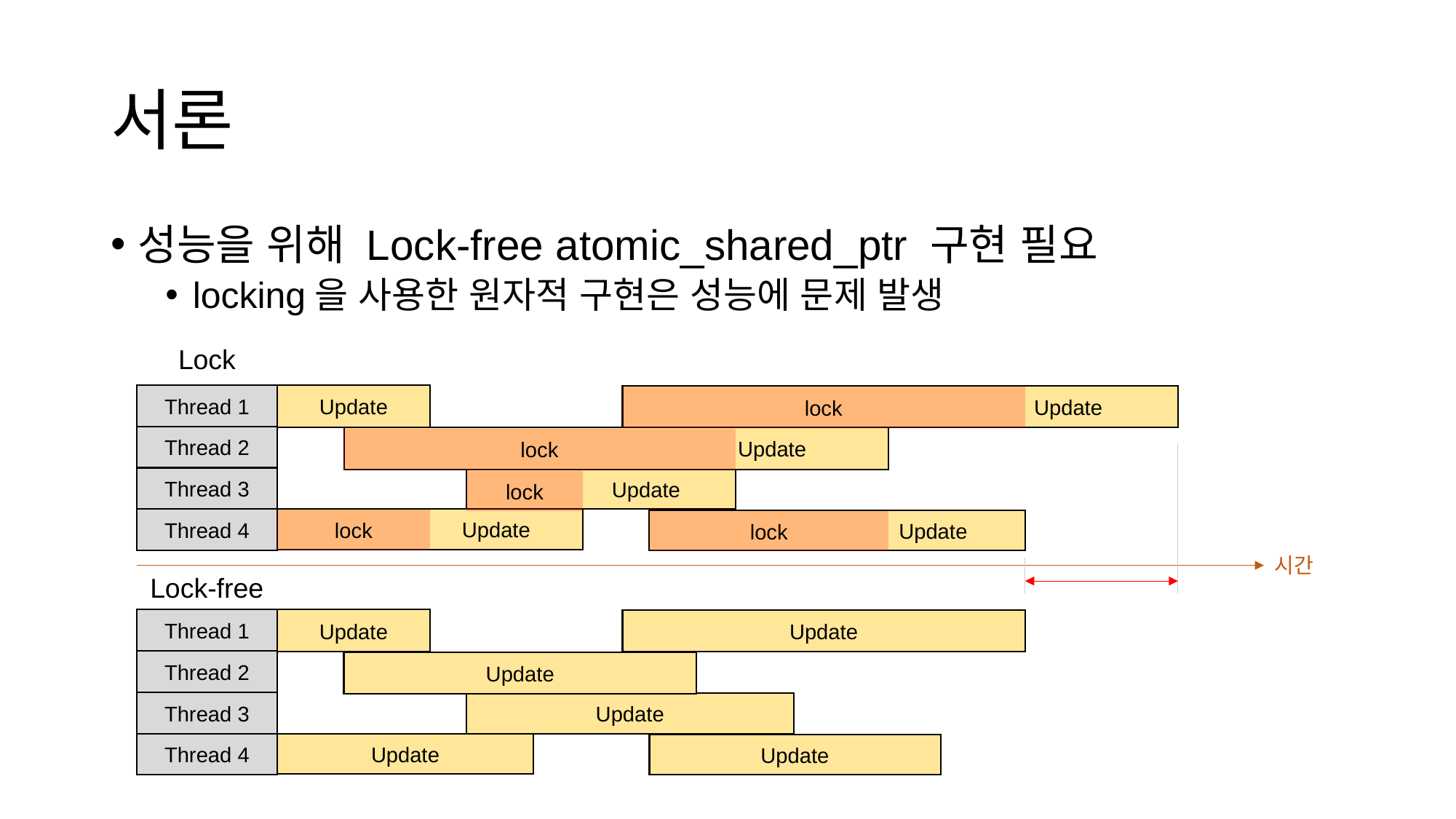

# 서론
성능을 위해 Lock-free atomic_shared_ptr 구현 필요
locking을 사용한 원자적 구현은 성능에 문제 발생
Lock
Update
Thread 1
Thread 2
Thread 3
Thread 4
                                                        Update
lock
                                                    Update
lock
               Update
lock
                      Update
lock
                                Update
lock
시간
Lock-free
Update
Thread 1
Thread 2
Thread 3
Thread 4
Update
Update
Update
Update
Update